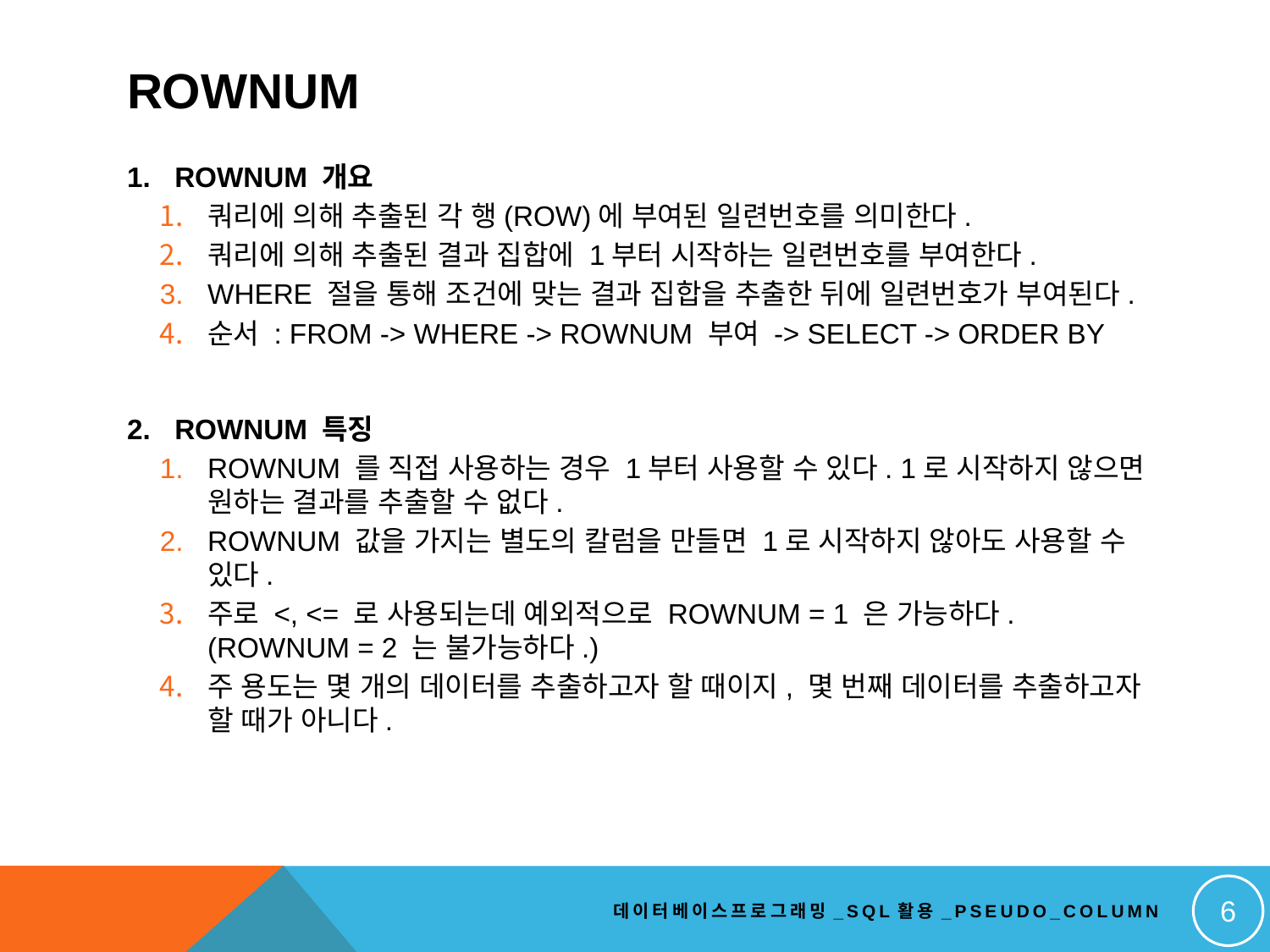

# rownum
ROWNUM 개요
쿼리에 의해 추출된 각 행(ROW)에 부여된 일련번호를 의미한다.
쿼리에 의해 추출된 결과 집합에 1부터 시작하는 일련번호를 부여한다.
WHERE 절을 통해 조건에 맞는 결과 집합을 추출한 뒤에 일련번호가 부여된다.
순서 : FROM -> WHERE -> ROWNUM 부여 -> SELECT -> ORDER BY

ROWNUM 특징
ROWNUM 를 직접 사용하는 경우 1부터 사용할 수 있다. 1로 시작하지 않으면 원하는 결과를 추출할 수 없다.
ROWNUM 값을 가지는 별도의 칼럼을 만들면 1로 시작하지 않아도 사용할 수 있다.
주로 <, <= 로 사용되는데 예외적으로 ROWNUM = 1 은 가능하다. (ROWNUM = 2 는 불가능하다.)
주 용도는 몇 개의 데이터를 추출하고자 할 때이지, 몇 번째 데이터를 추출하고자 할 때가 아니다.

6
데이터베이스프로그래밍_SQL활용_PSEUDO_COLUMN